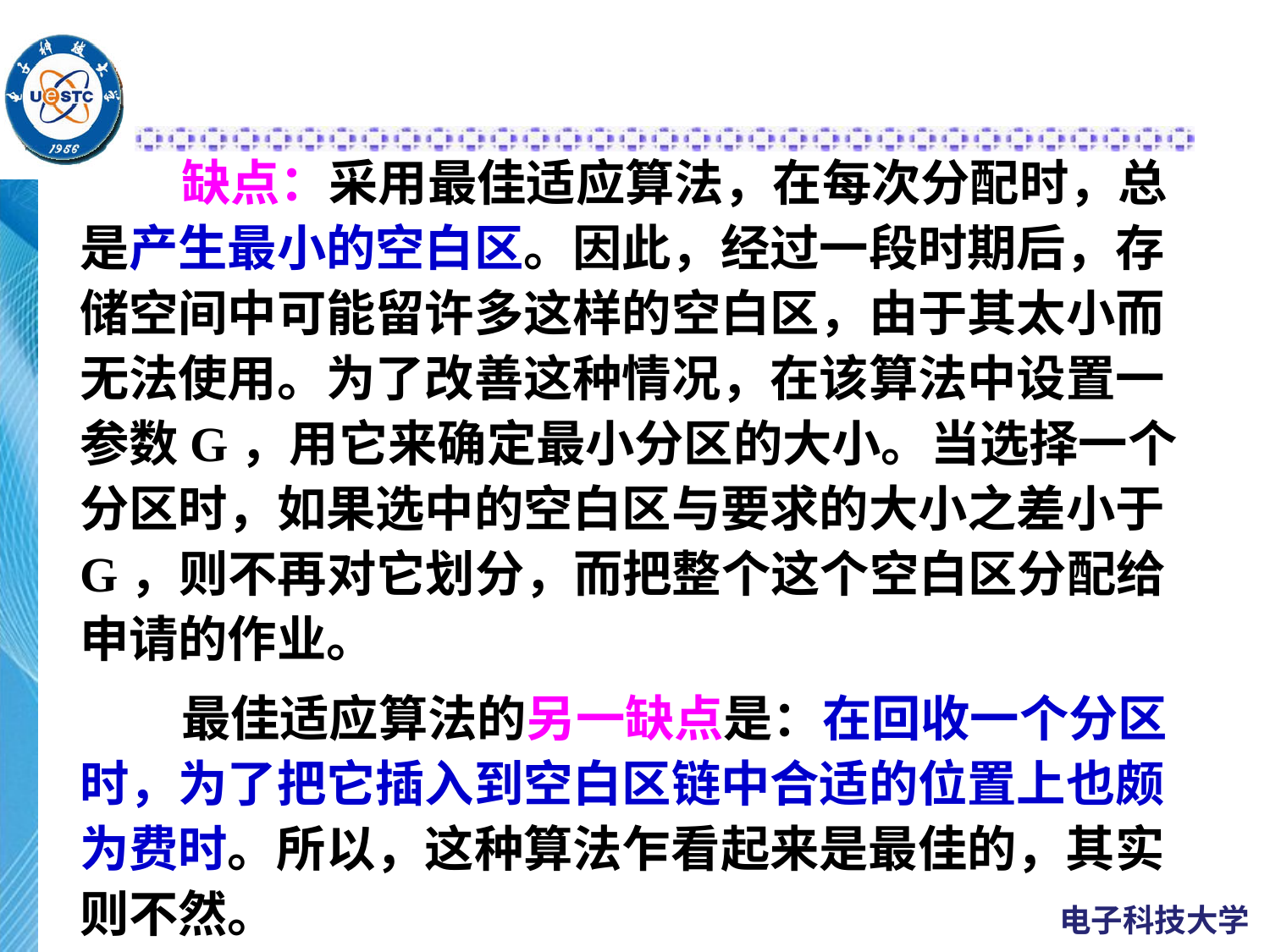

缺点：采用最佳适应算法，在每次分配时，总是产生最小的空白区。因此，经过一段时期后，存储空间中可能留许多这样的空白区，由于其太小而无法使用。为了改善这种情况，在该算法中设置一参数G，用它来确定最小分区的大小。当选择一个分区时，如果选中的空白区与要求的大小之差小于G，则不再对它划分，而把整个这个空白区分配给申请的作业。
        最佳适应算法的另一缺点是：在回收一个分区时，为了把它插入到空白区链中合适的位置上也颇为费时。所以，这种算法乍看起来是最佳的，其实则不然。